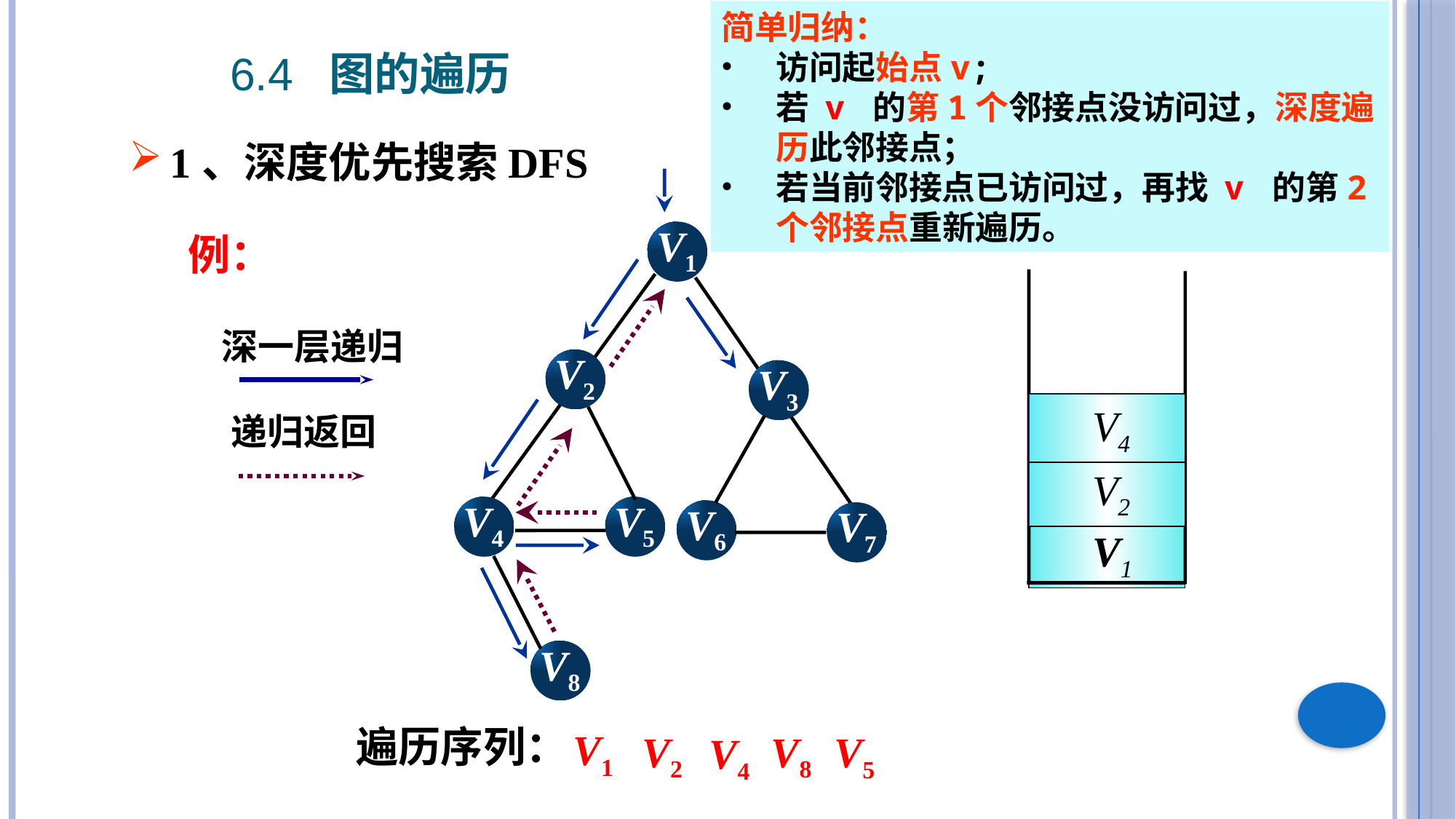

简单归纳：
访问起始点v;
若 v 的第1个邻接点没访问过，深度遍历此邻接点；
若当前邻接点已访问过，再找 v 的第2个邻接点重新遍历。
6.4  图的遍历
1、深度优先搜索DFS

V1

例：

深一层递归
V2

V3

     V4

递归返回

     V2

V4

V5

V6

V7

     V1

V8

遍历序列：
V1
V2
V8
V5
V4